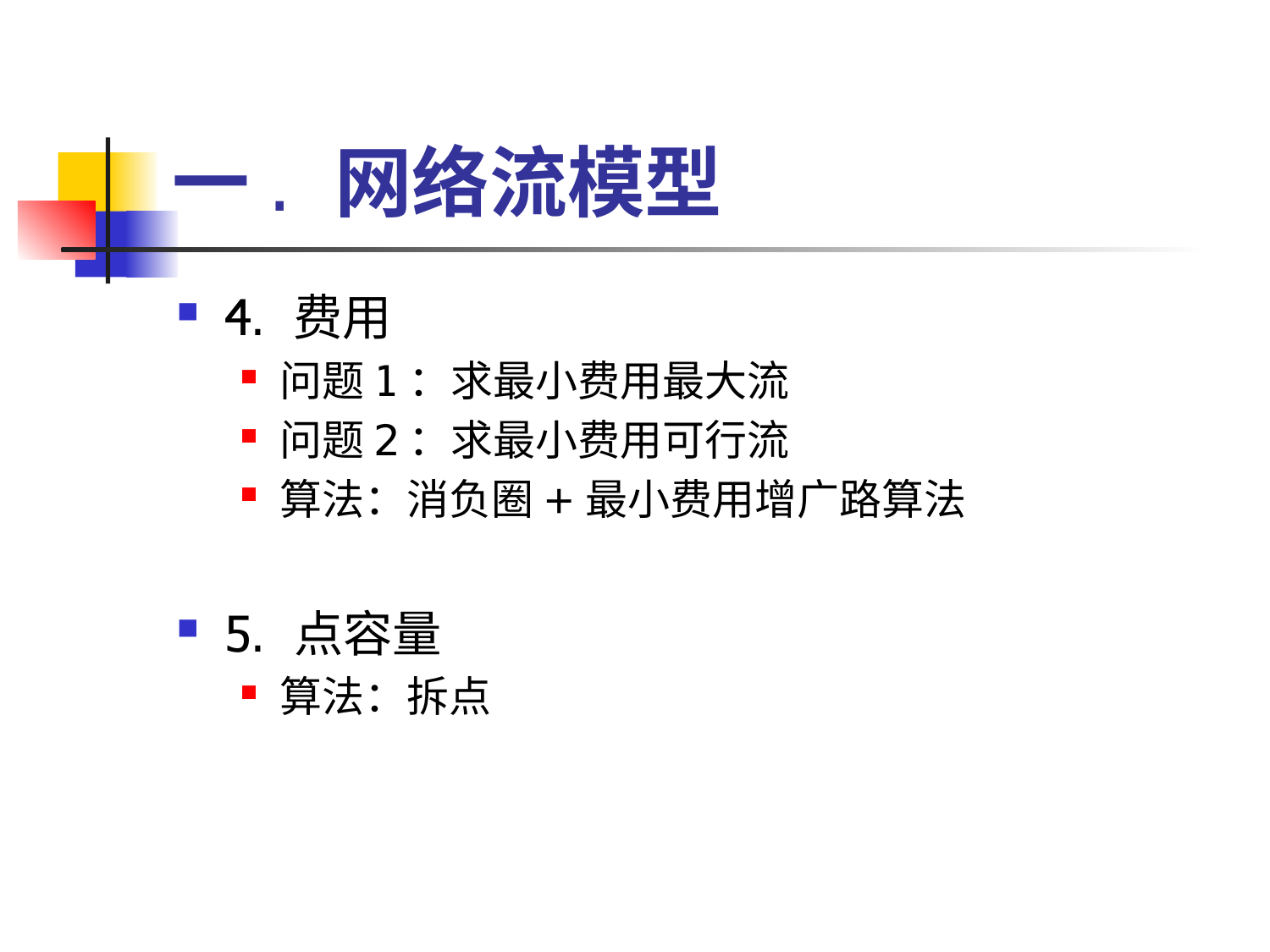

# 一. 网络流模型
4. 费用
问题1：求最小费用最大流
问题2：求最小费用可行流
算法：消负圈+最小费用增广路算法

5. 点容量
算法：拆点